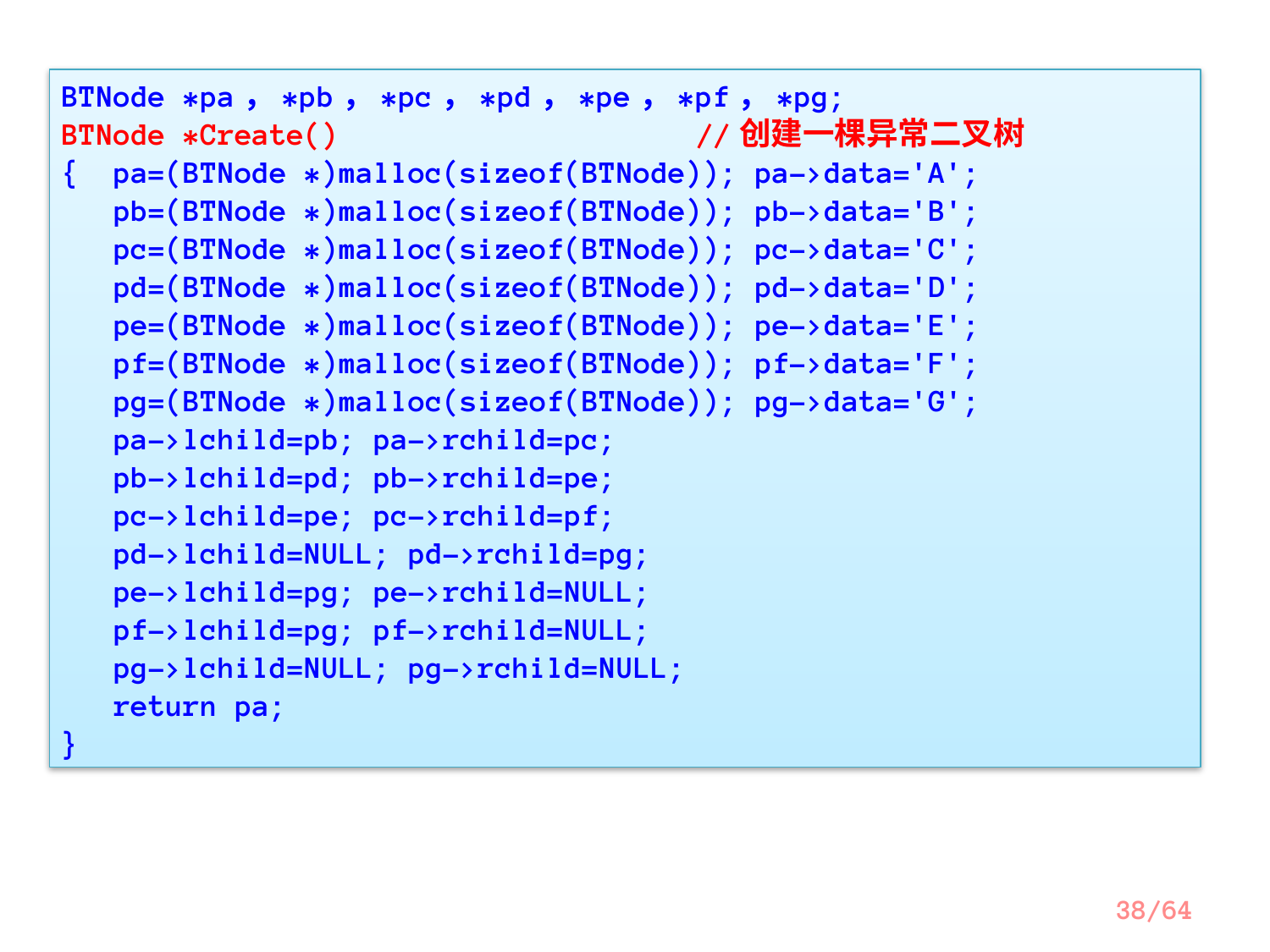

BTNode *pa，*pb，*pc，*pd，*pe，*pf，*pg;
BTNode *Create()			//创建一棵异常二叉树
{  pa=(BTNode *)malloc(sizeof(BTNode)); pa->data='A';
   pb=(BTNode *)malloc(sizeof(BTNode)); pb->data='B';
   pc=(BTNode *)malloc(sizeof(BTNode)); pc->data='C';
   pd=(BTNode *)malloc(sizeof(BTNode)); pd->data='D';
   pe=(BTNode *)malloc(sizeof(BTNode)); pe->data='E';
   pf=(BTNode *)malloc(sizeof(BTNode)); pf->data='F';
   pg=(BTNode *)malloc(sizeof(BTNode)); pg->data='G';
   pa->lchild=pb; pa->rchild=pc;
   pb->lchild=pd; pb->rchild=pe;
   pc->lchild=pe; pc->rchild=pf;
   pd->lchild=NULL; pd->rchild=pg;
   pe->lchild=pg; pe->rchild=NULL;
   pf->lchild=pg; pf->rchild=NULL;
   pg->lchild=NULL; pg->rchild=NULL;
   return pa;
}
38/64